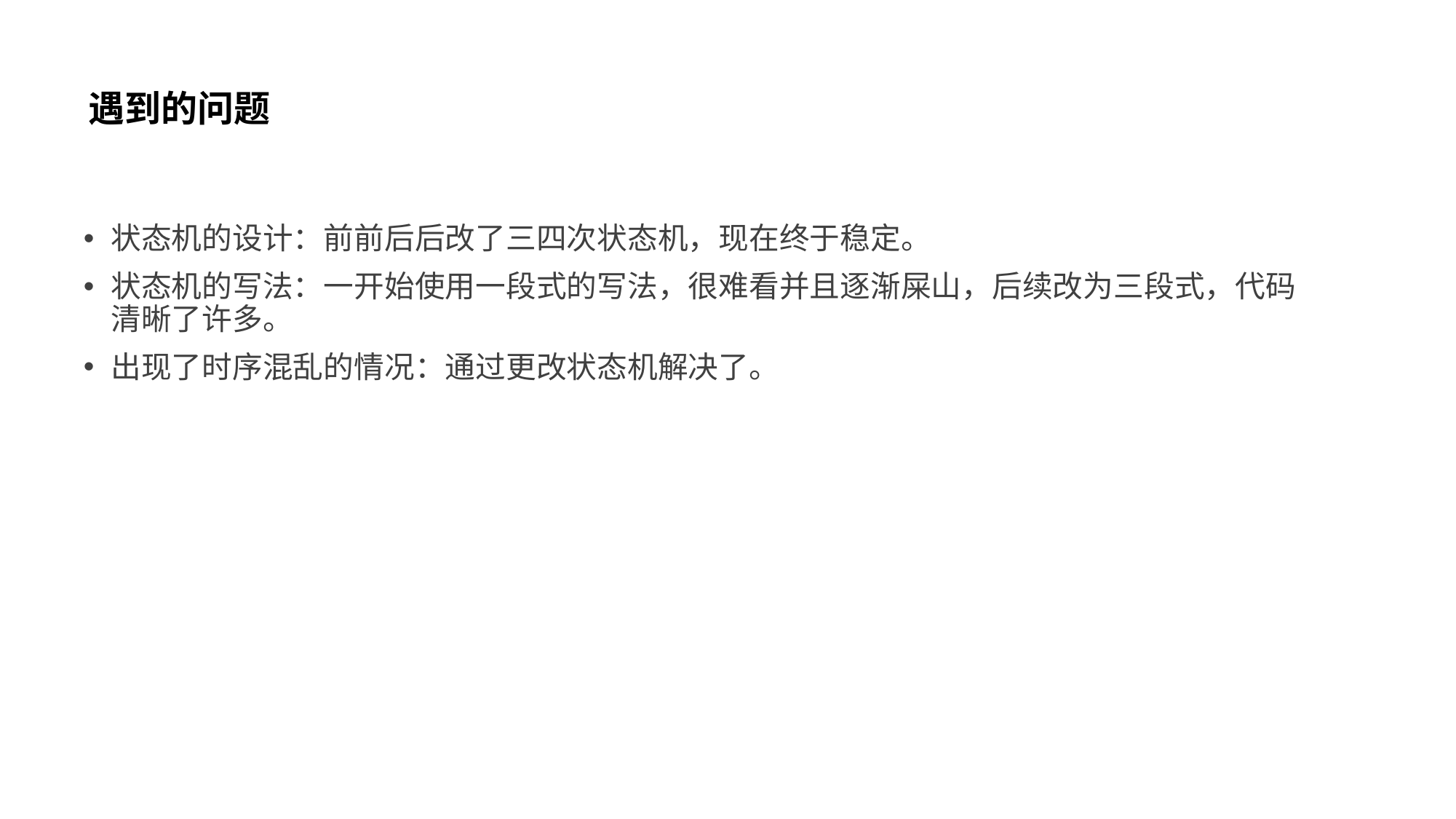

# 遇到的问题
状态机的设计：前前后后改了三四次状态机，现在终于稳定。
状态机的写法：一开始使用一段式的写法，很难看并且逐渐屎山，后续改为三段式，代码清晰了许多。
出现了时序混乱的情况：通过更改状态机解决了。